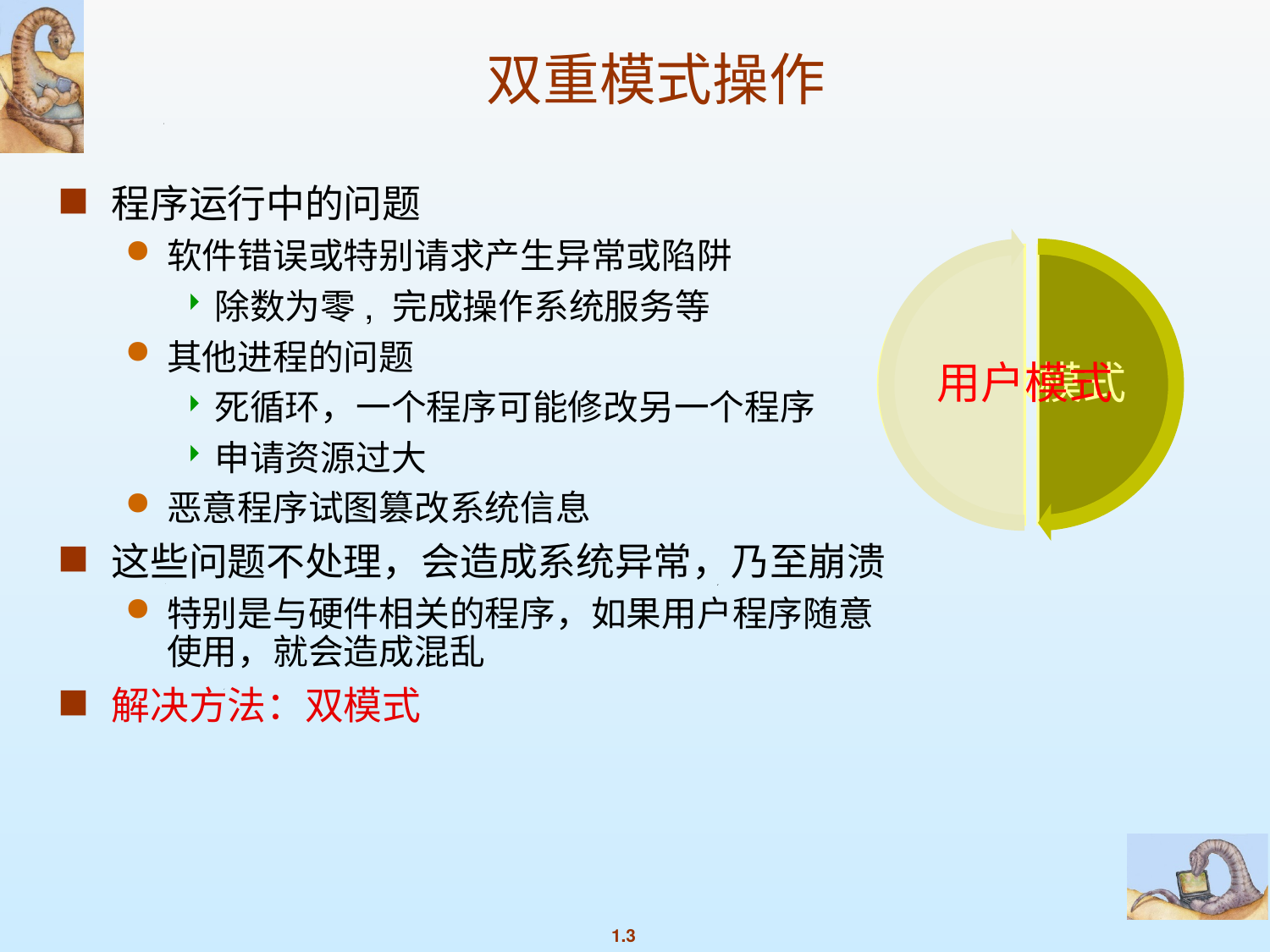

# 双重模式操作
程序运行中的问题
软件错误或特别请求产生异常或陷阱
除数为零, 完成操作系统服务等
其他进程的问题
死循环，一个程序可能修改另一个程序
申请资源过大
恶意程序试图篡改系统信息
这些问题不处理，会造成系统异常，乃至崩溃
特别是与硬件相关的程序，如果用户程序随意使用，就会造成混乱
解决方法：双模式
内核模式
用户模式